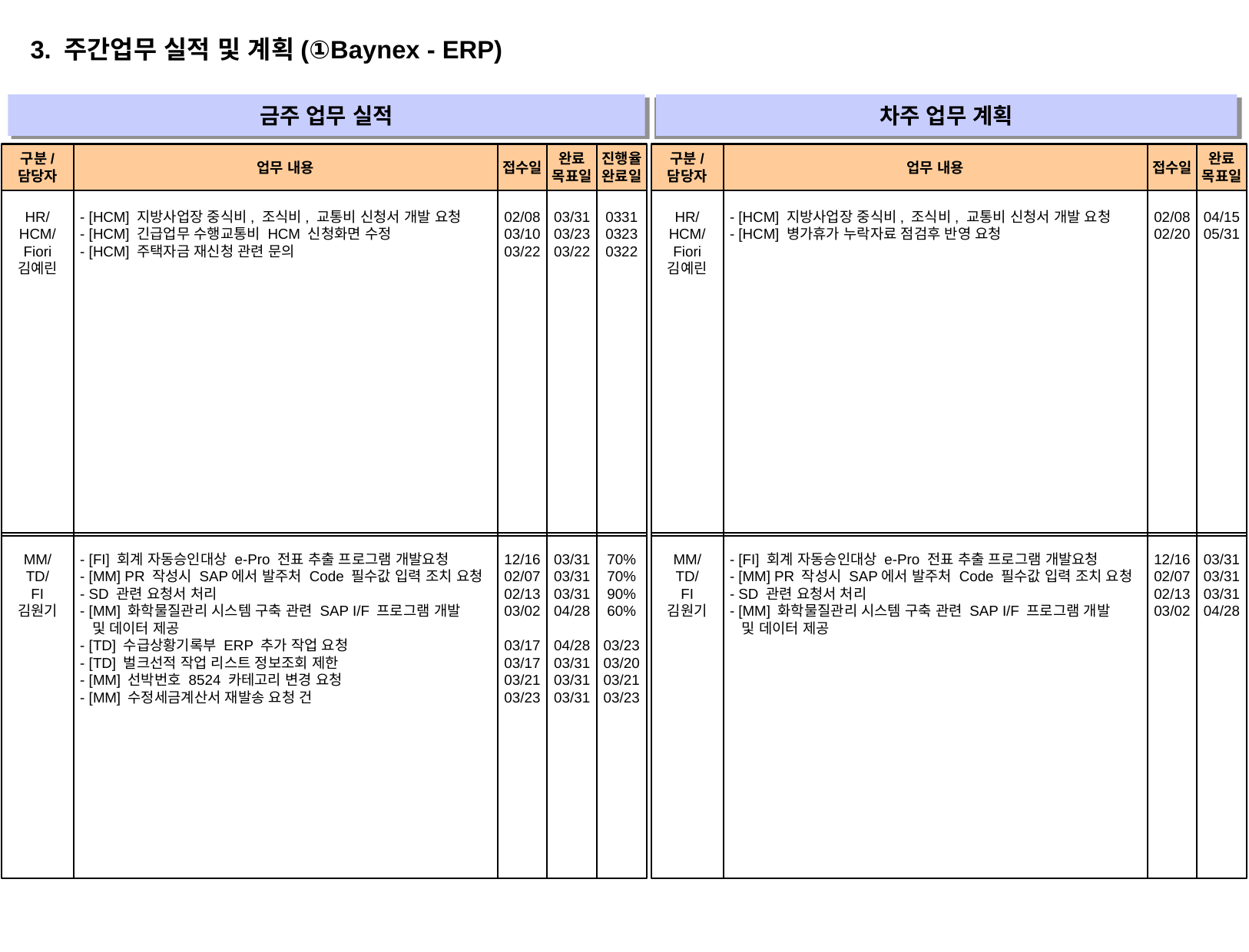

3. 주간업무 실적 및 계획(①Baynex - ERP)
금주 업무 실적
차주 업무 계획
" "
" "
구분/
담당자
업무 내용
접수일
완료
목표일
진행율
완료일
구분/
담당자
업무 내용
접수일
완료
목표일
HR/
HCM/
Fiori
김예린

- [HCM] 지방사업장 중식비, 조식비, 교통비 신청서 개발 요청
- [HCM] 긴급업무 수행교통비 HCM 신청화면 수정
- [HCM] 주택자금 재신청 관련 문의
02/08
03/10
03/22
03/31
03/23
03/22
0331
0323
0322
HR/
HCM/
Fiori
김예린

- [HCM] 지방사업장 중식비, 조식비, 교통비 신청서 개발 요청
- [HCM] 병가휴가 누락자료 점검후 반영 요청
02/08
02/20
04/15
05/31
MM/
TD/
FI
김원기

- [FI] 회계 자동승인대상 e-Pro 전표 추출 프로그램 개발요청
- [MM] PR 작성시 SAP에서 발주처 Code 필수값 입력 조치 요청
- SD 관련 요청서 처리
- [MM] 화학물질관리 시스템 구축 관련 SAP I/F 프로그램 개발
   및 데이터 제공
- [TD] 수급상황기록부 ERP 추가 작업 요청
- [TD] 벌크선적 작업 리스트 정보조회 제한
- [MM] 선박번호 8524 카테고리 변경 요청
- [MM] 수정세금계산서 재발송 요청 건
12/16
02/07
02/13
03/02
03/17
03/17
03/21
03/23
03/31
03/31
03/31
04/28
04/28
03/31
03/31
03/31
70%
70%
90%
60%
03/23
03/20
03/21
03/23
MM/
TD/
FI
김원기

- [FI] 회계 자동승인대상 e-Pro 전표 추출 프로그램 개발요청
- [MM] PR 작성시 SAP에서 발주처 Code 필수값 입력 조치 요청
- SD 관련 요청서 처리
- [MM] 화학물질관리 시스템 구축 관련 SAP I/F 프로그램 개발
   및 데이터 제공
12/16
02/07
02/13
03/02
03/31
03/31
03/31
04/28